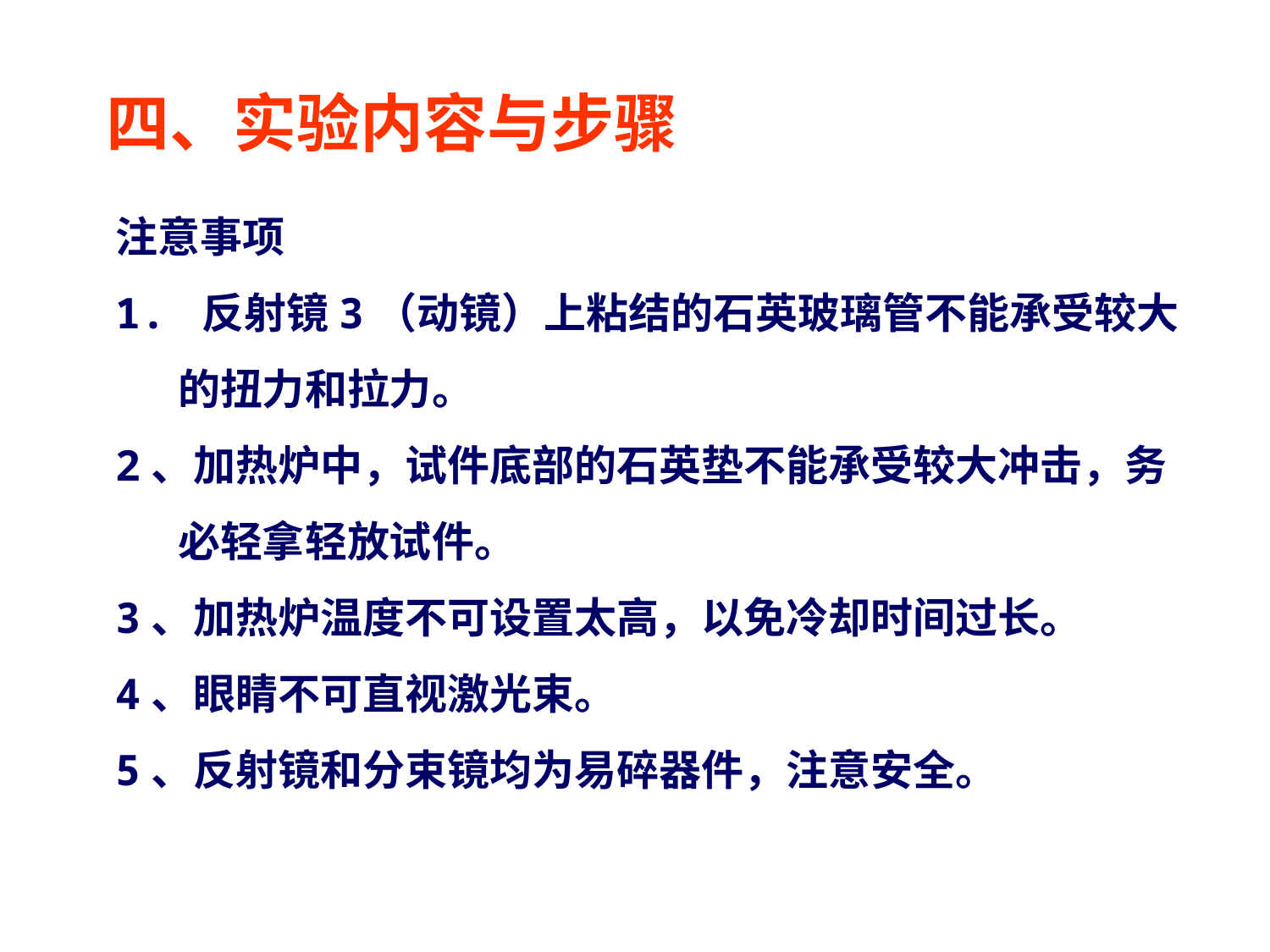

四、实验内容与步骤
注意事项
1. 反射镜3（动镜）上粘结的石英玻璃管不能承受较大的扭力和拉力。
2、加热炉中，试件底部的石英垫不能承受较大冲击，务必轻拿轻放试件。
3、加热炉温度不可设置太高，以免冷却时间过长。
4、眼睛不可直视激光束。
5、反射镜和分束镜均为易碎器件，注意安全。